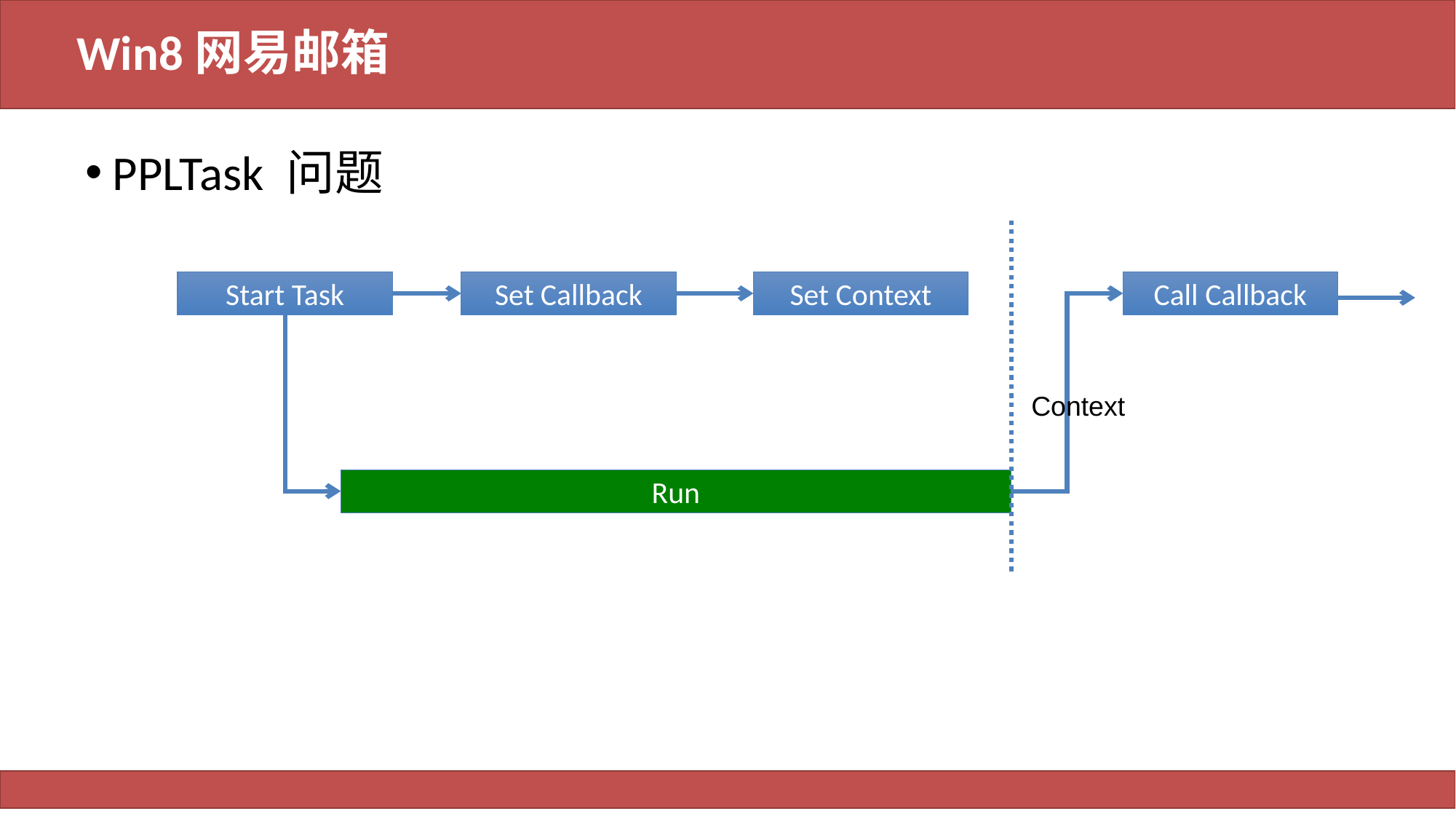

# Win8网易邮箱
PPLTask 问题

Start Task
Set Callback
Set Context
Call Callback
Context
Run